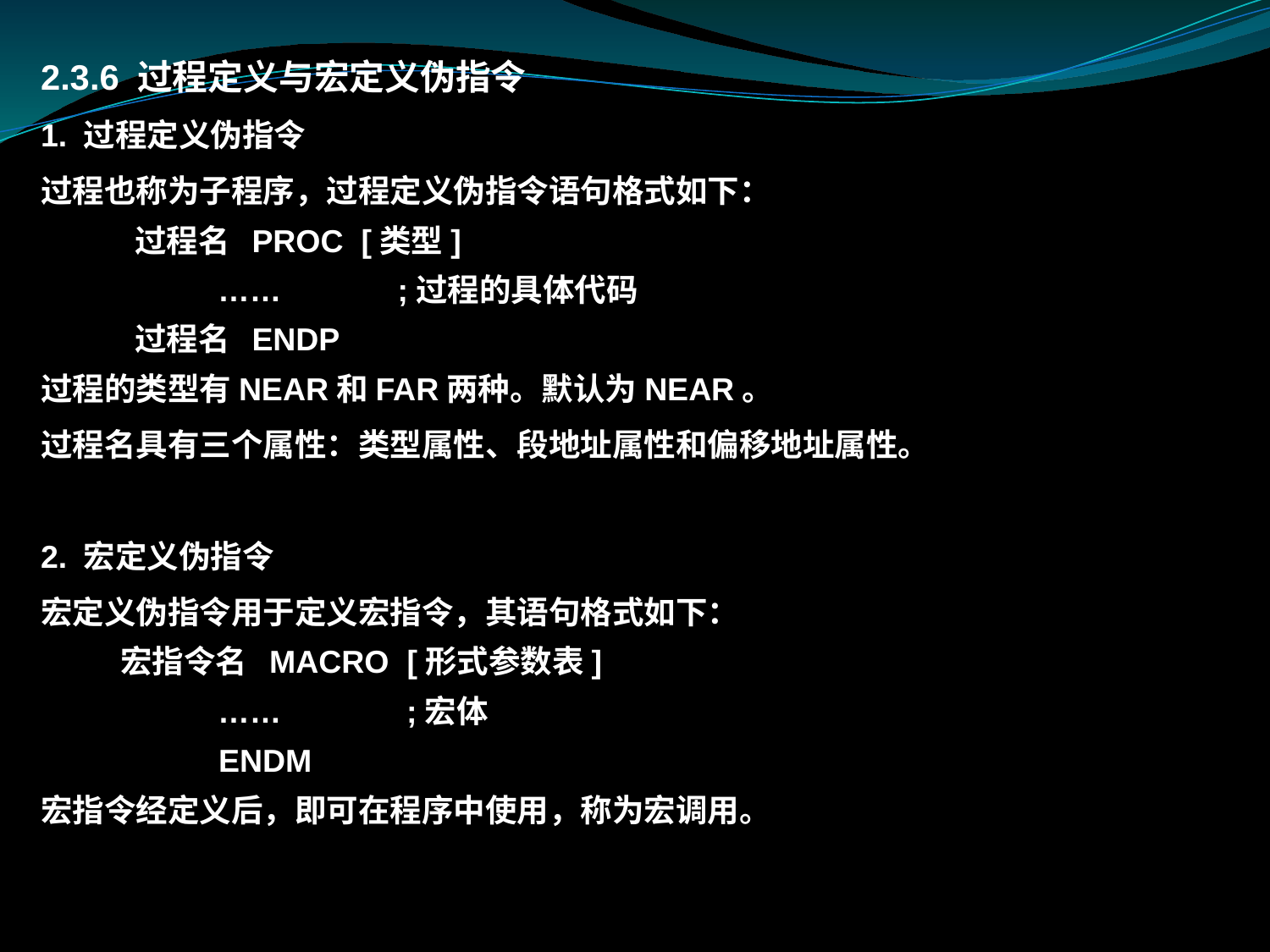

2.3.6 过程定义与宏定义伪指令
1. 过程定义伪指令
过程也称为子程序，过程定义伪指令语句格式如下：
            过程名  PROC  [类型]
                    ……             ;过程的具体代码
            过程名  ENDP
过程的类型有NEAR和FAR两种。默认为NEAR。
过程名具有三个属性：类型属性、段地址属性和偏移地址属性。

2. 宏定义伪指令
宏定义伪指令用于定义宏指令，其语句格式如下：
          宏指令名  MACRO  [形式参数表]
                    ……              ;宏体
                    ENDM
宏指令经定义后，即可在程序中使用，称为宏调用。